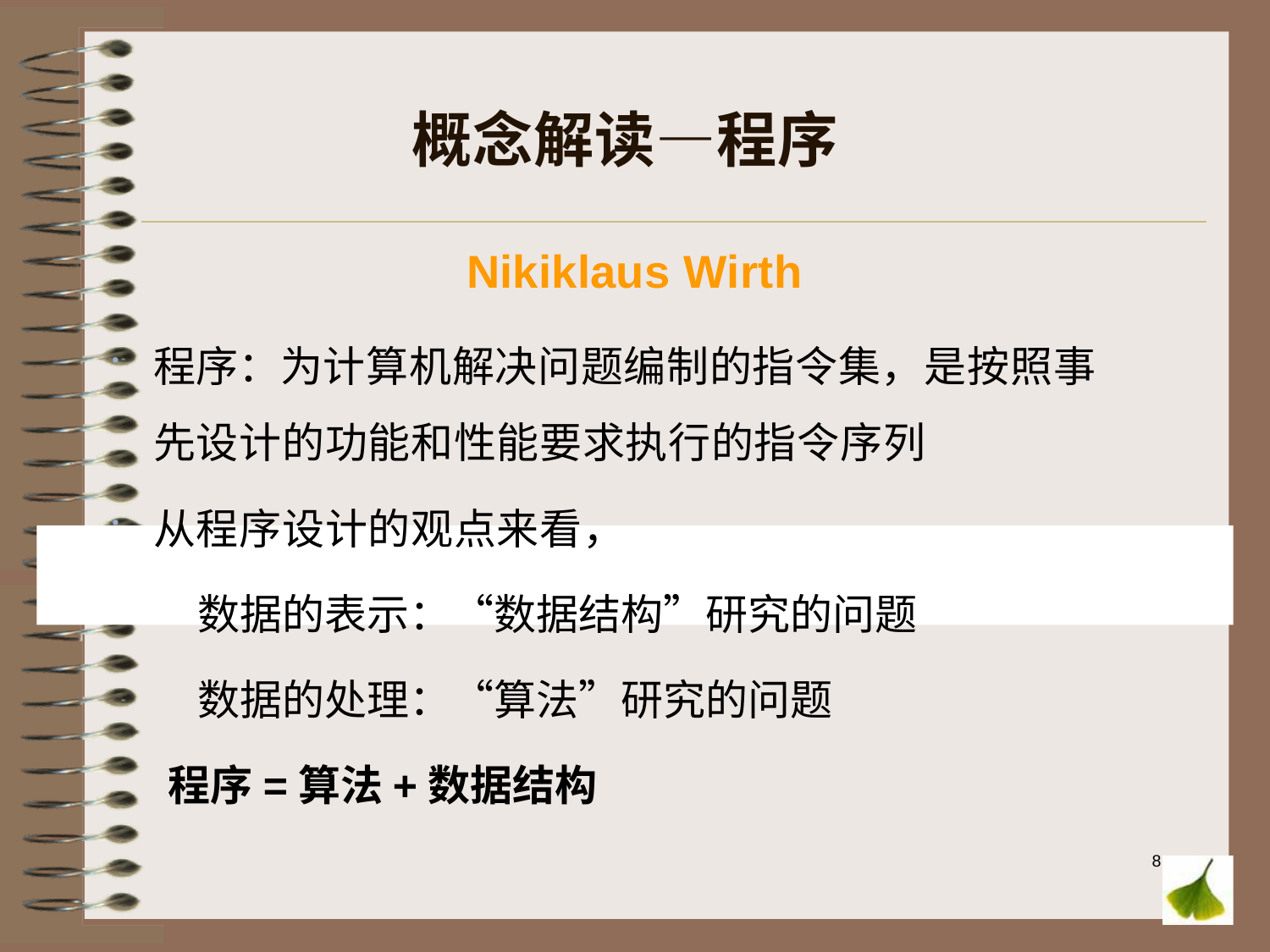

# 概念解读—程序
Nikiklaus Wirth
程序：为计算机解决问题编制的指令集，是按照事先设计的功能和性能要求执行的指令序列
从程序设计的观点来看，
  数据的表示：“数据结构”研究的问题
  数据的处理：“算法”研究的问题
程序=算法+数据结构

8